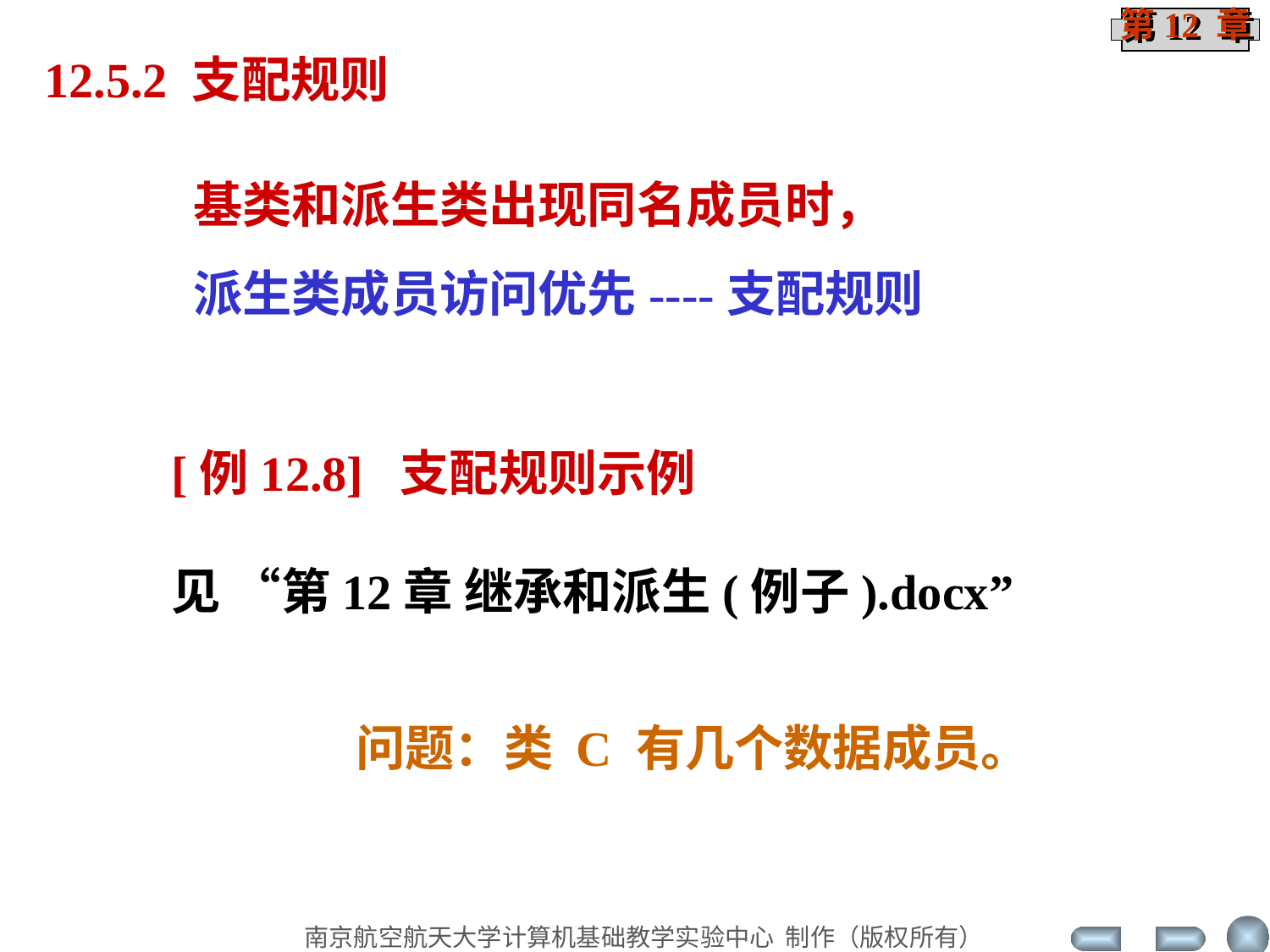

12.5.2 支配规则
基类和派生类出现同名成员时，
派生类成员访问优先----支配规则
[例12.8]  支配规则示例

见 “第12章 继承和派生(例子).docx”
问题：类 C 有几个数据成员。